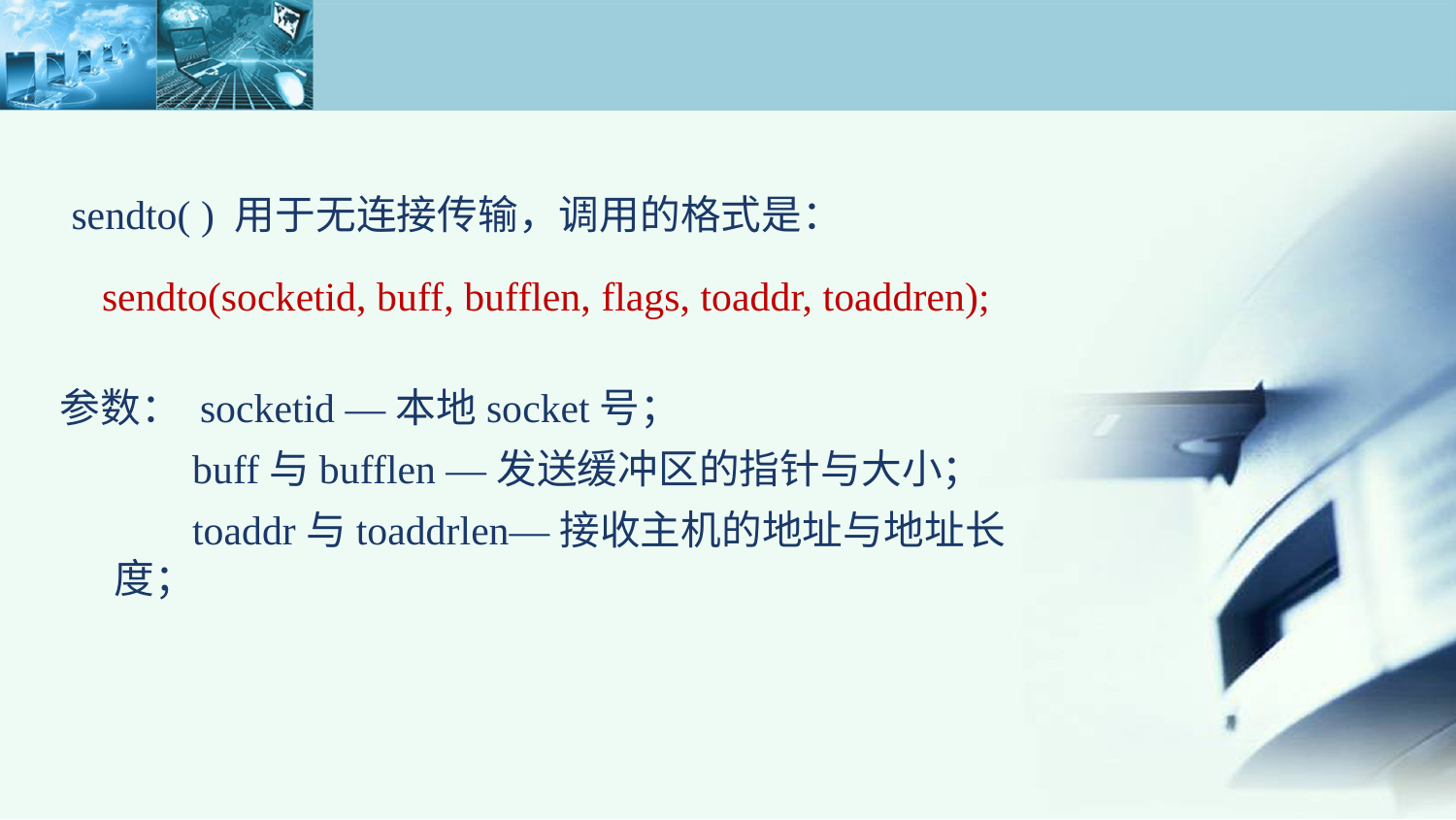

sendto( ) 用于无连接传输，调用的格式是：
   sendto(socketid, buff, bufflen, flags, toaddr, toaddren);

参数： socketid —本地socket号；
             buff与bufflen —发送缓冲区的指针与大小；
             toaddr与toaddrlen—接收主机的地址与地址长度；